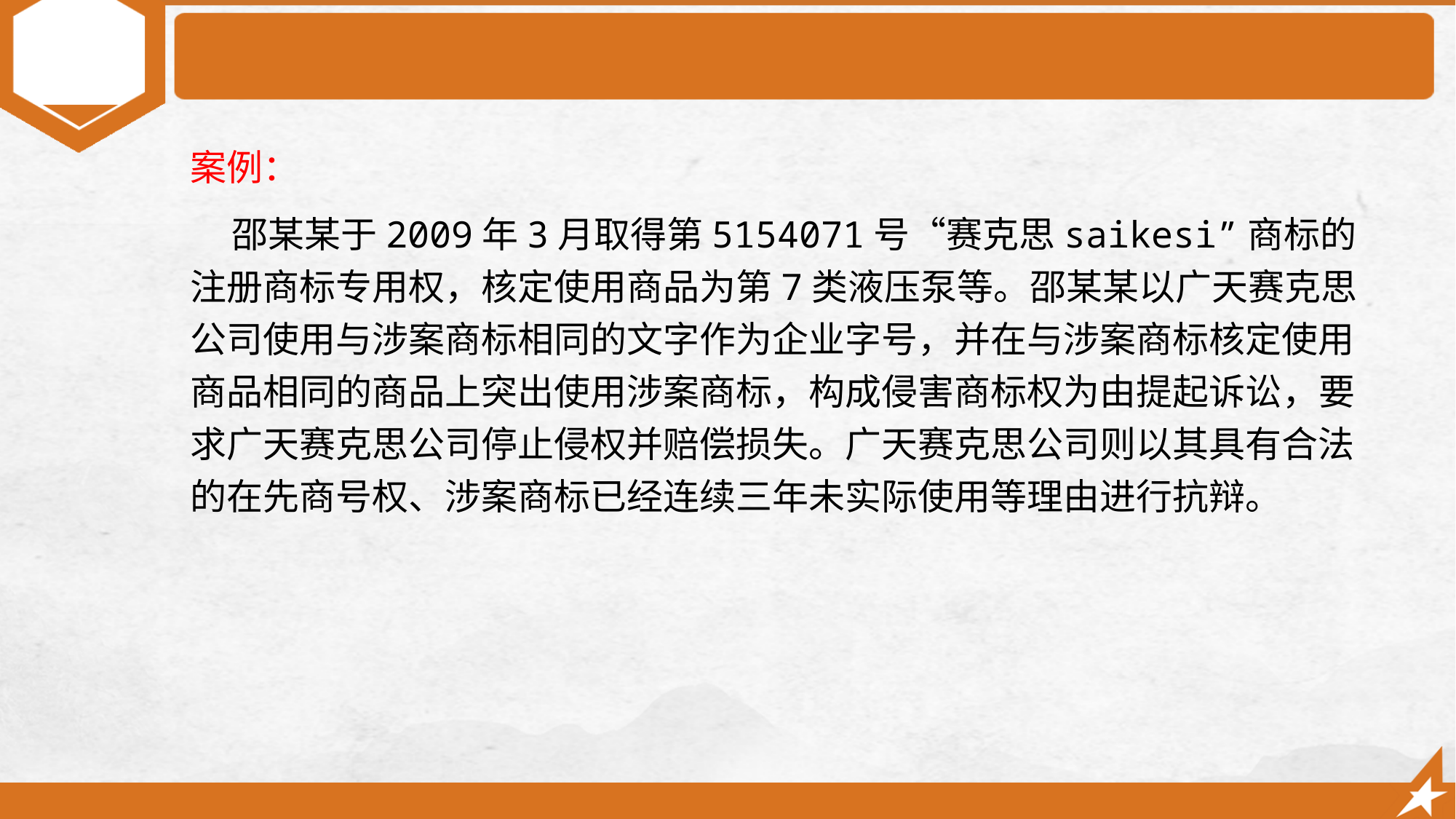

案例：
    邵某某于2009年3月取得第5154071号“赛克思saikesi”商标的注册商标专用权，核定使用商品为第7类液压泵等。邵某某以广天赛克思公司使用与涉案商标相同的文字作为企业字号，并在与涉案商标核定使用商品相同的商品上突出使用涉案商标，构成侵害商标权为由提起诉讼，要求广天赛克思公司停止侵权并赔偿损失。广天赛克思公司则以其具有合法的在先商号权、涉案商标已经连续三年未实际使用等理由进行抗辩。